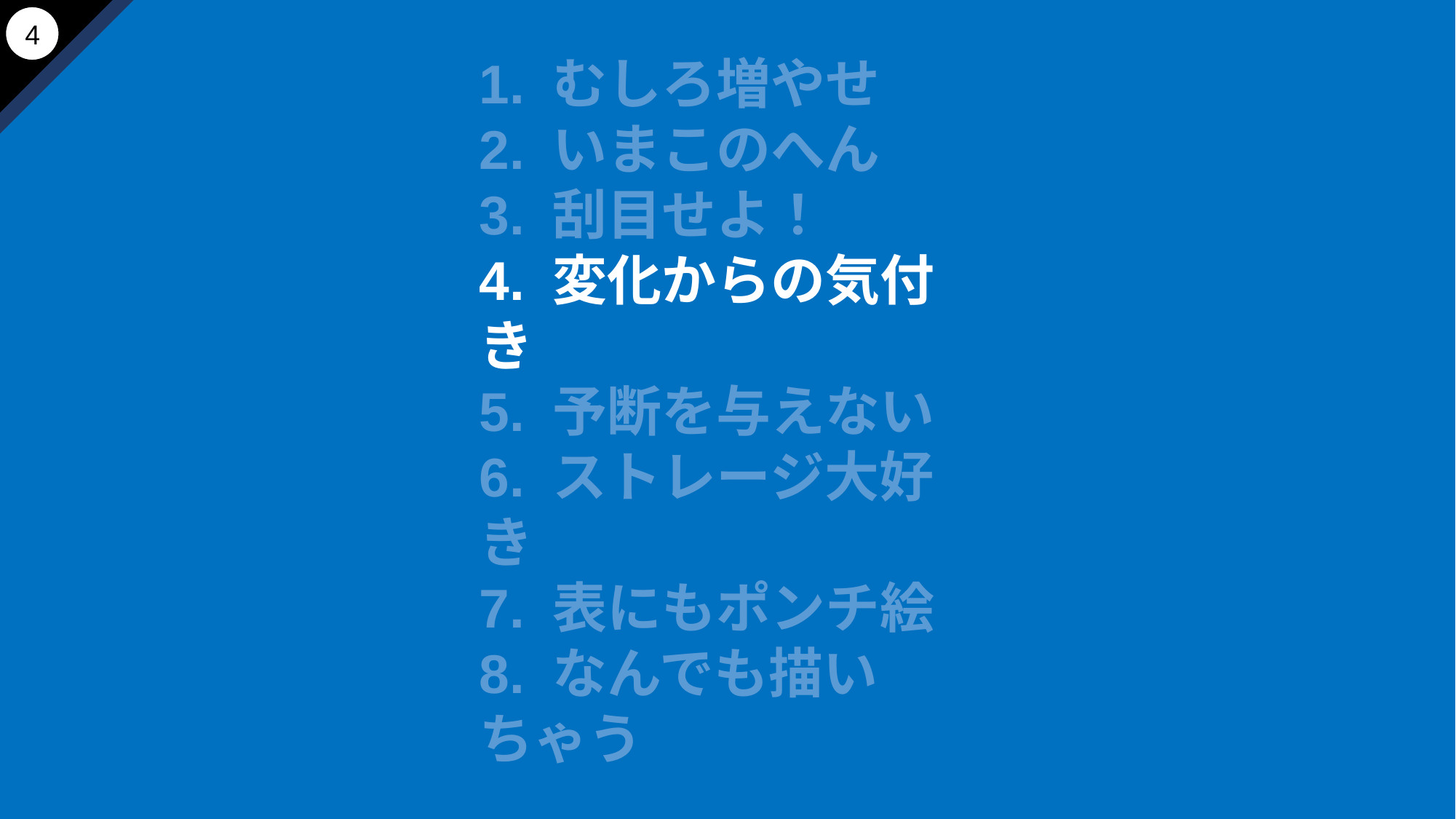

4
1. むしろ増やせ
2. いまこのへん
3. 刮目せよ！
4. 変化からの気付き
5. 予断を与えない
6. ストレージ大好き
7. 表にもポンチ絵
8. なんでも描いちゃう